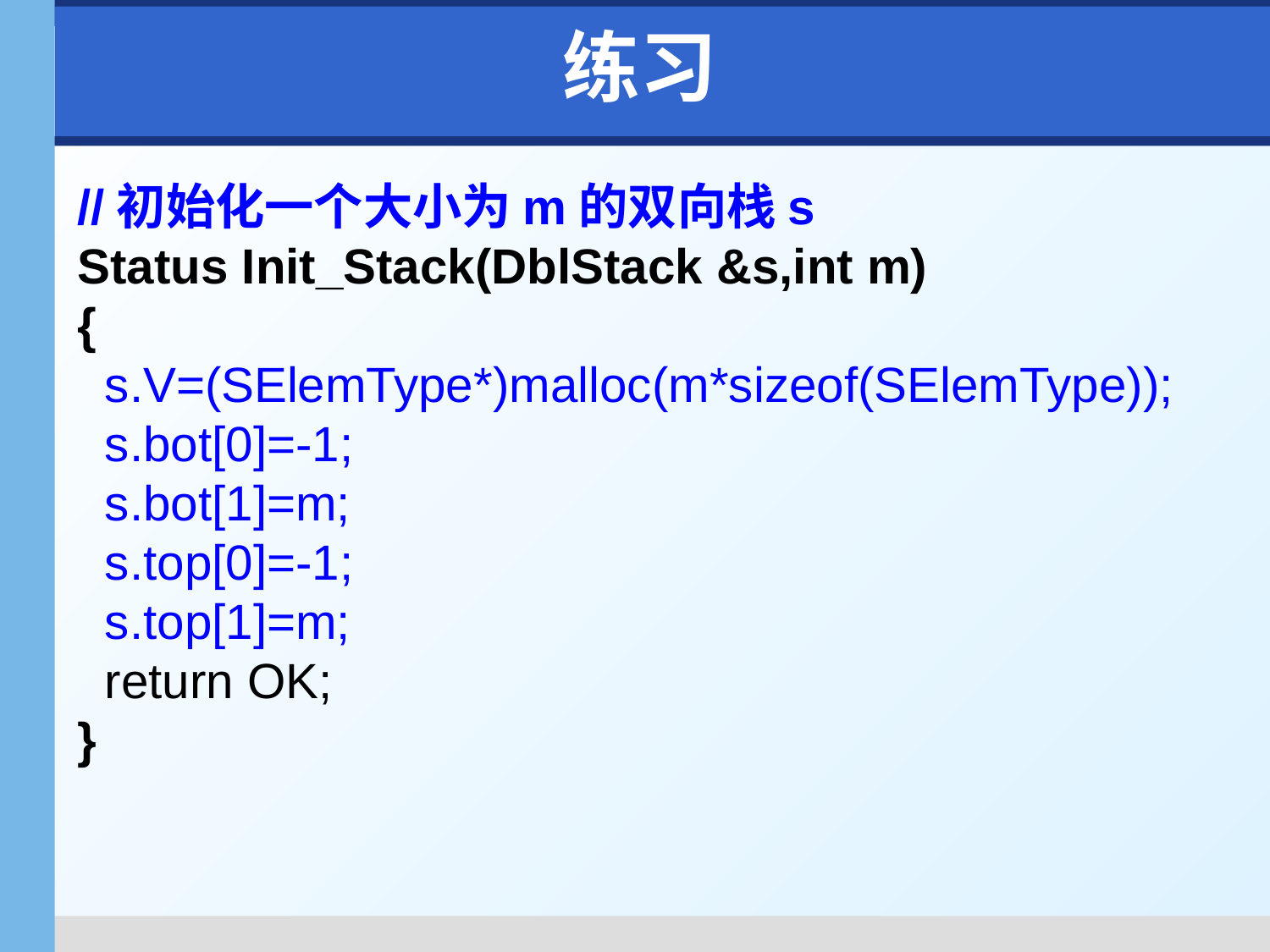

# 练习
//初始化一个大小为m的双向栈s
Status Init_Stack(DblStack &s,int m)
{
  s.V=(SElemType*)malloc(m*sizeof(SElemType));
  s.bot[0]=-1;
  s.bot[1]=m;
  s.top[0]=-1;
  s.top[1]=m;
  return OK;
}